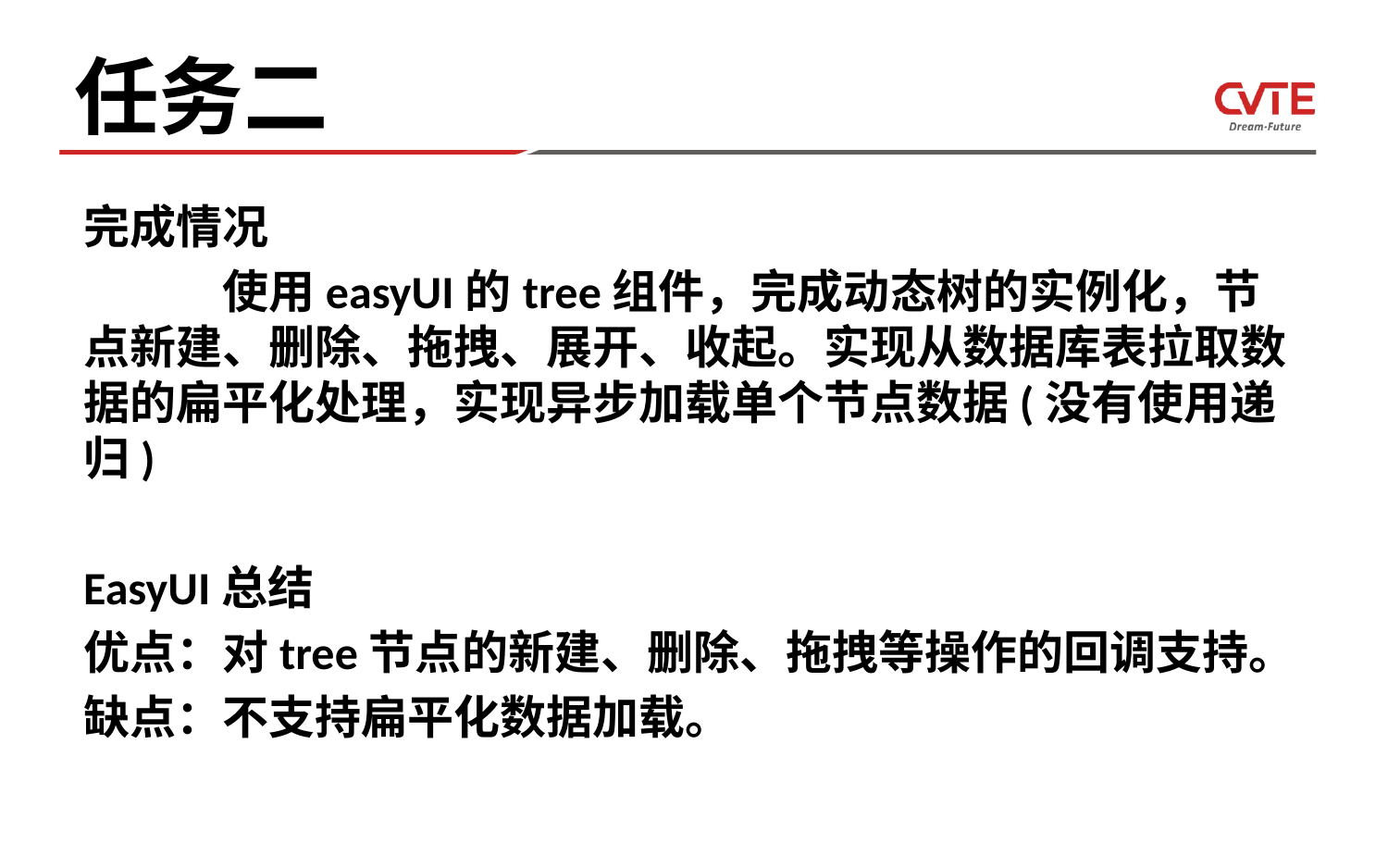

# 任务二
完成情况
	使用easyUI的tree组件，完成动态树的实例化，节点新建、删除、拖拽、展开、收起。实现从数据库表拉取数据的扁平化处理，实现异步加载单个节点数据(没有使用递归)

EasyUI总结
优点：对tree节点的新建、删除、拖拽等操作的回调支持。
缺点：不支持扁平化数据加载。